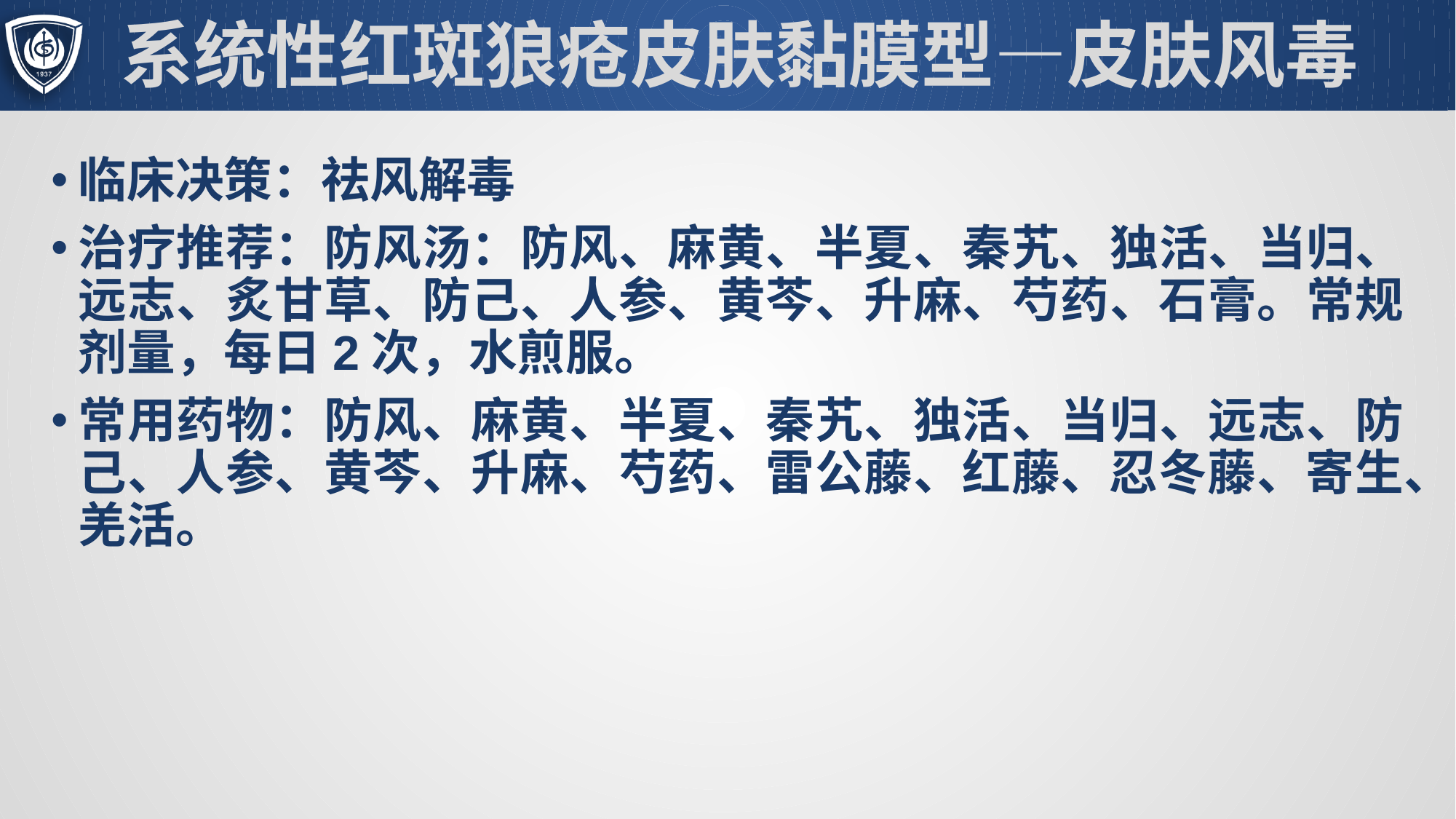

# 系统性红斑狼疮皮肤黏膜型—皮肤风毒
临床决策：祛风解毒
治疗推荐：防风汤：防风、麻黄、半夏、秦艽、独活、当归、远志、炙甘草、防己、人参、黄芩、升麻、芍药、石膏。常规剂量，每日2次，水煎服。
常用药物：防风、麻黄、半夏、秦艽、独活、当归、远志、防己、人参、黄芩、升麻、芍药、雷公藤、红藤、忍冬藤、寄生、羌活。